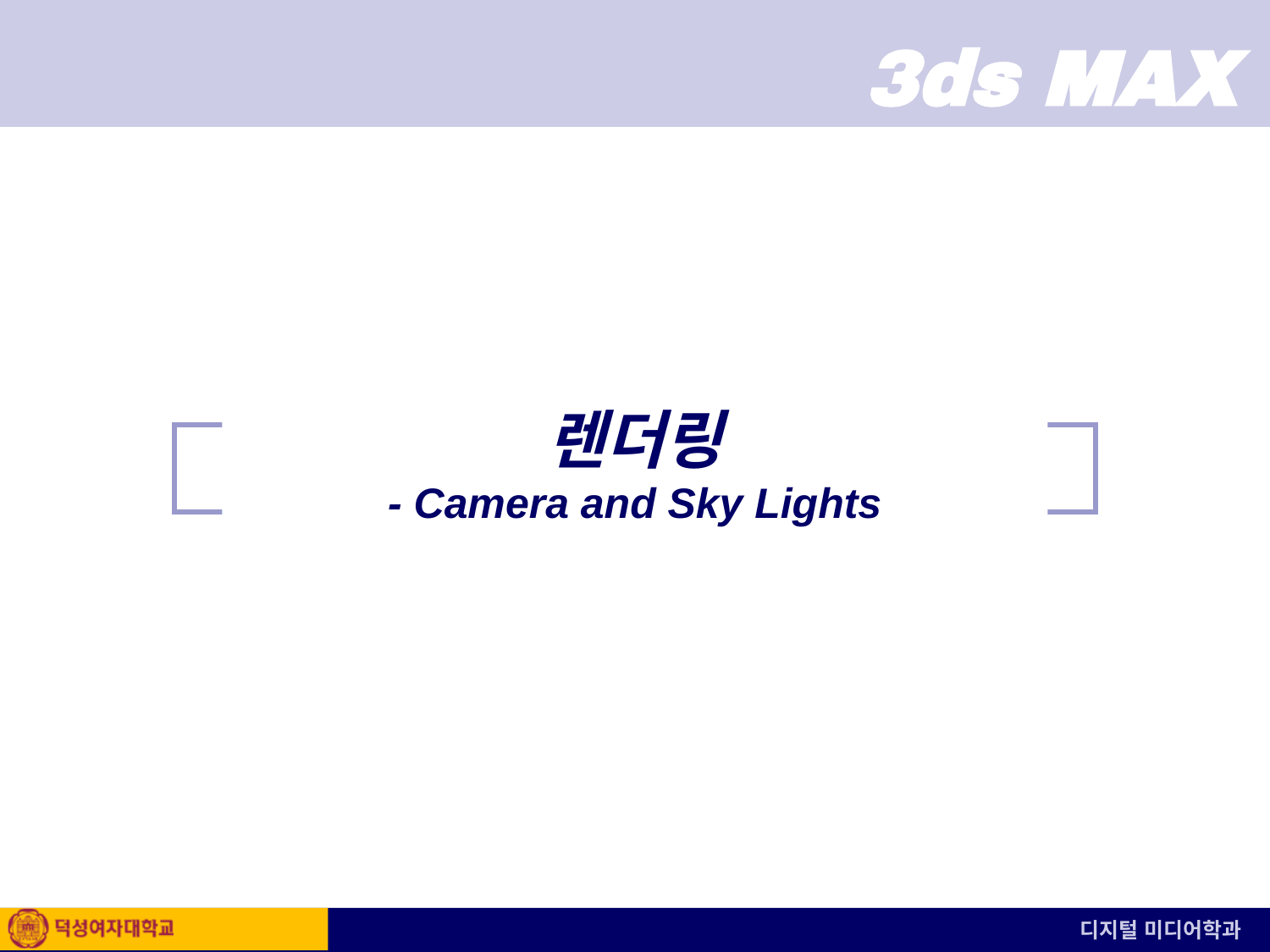

# 렌더링 - Camera and Sky Lights